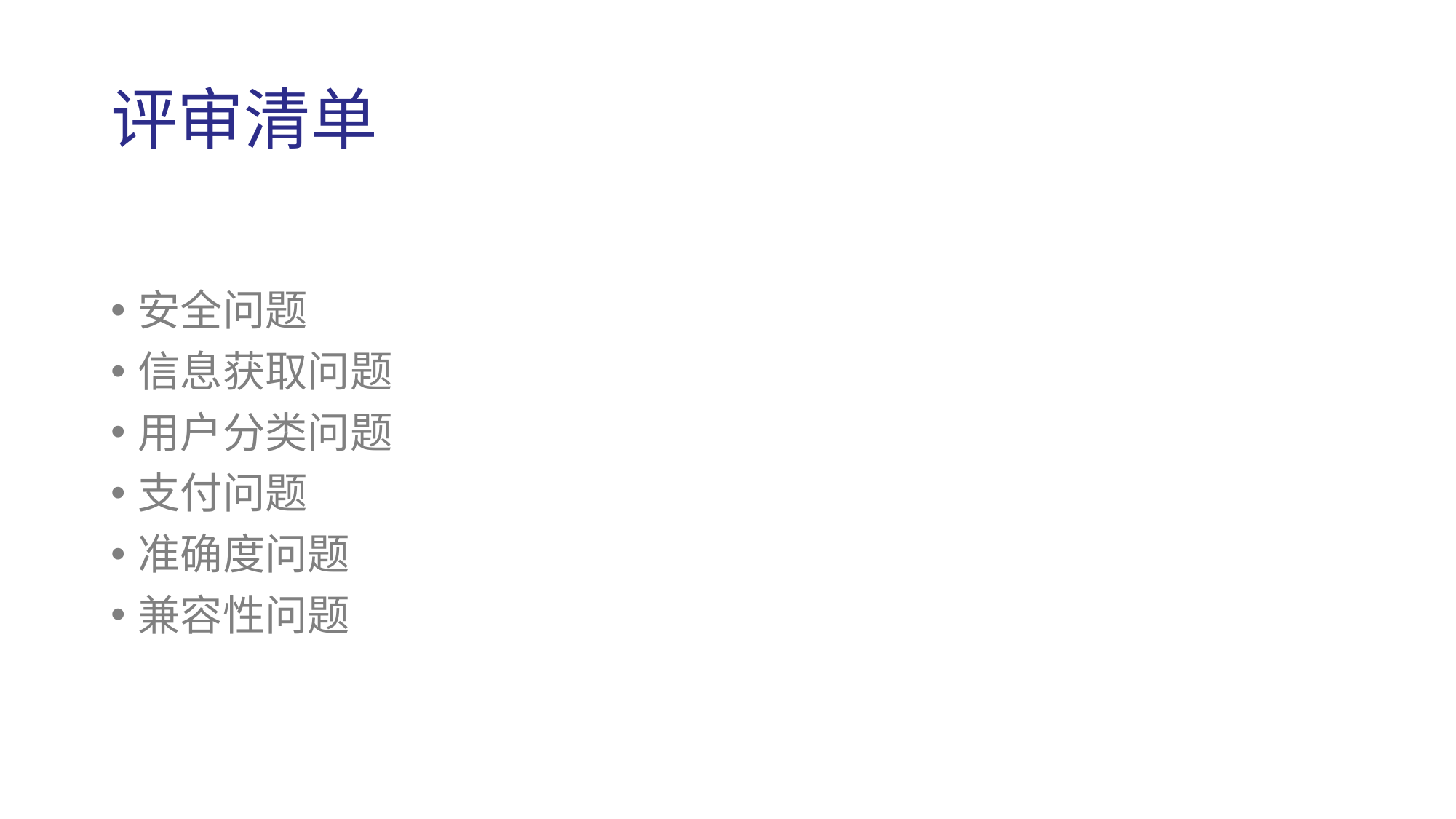

评审清单

安全问题
信息获取问题
用户分类问题
支付问题
准确度问题
兼容性问题